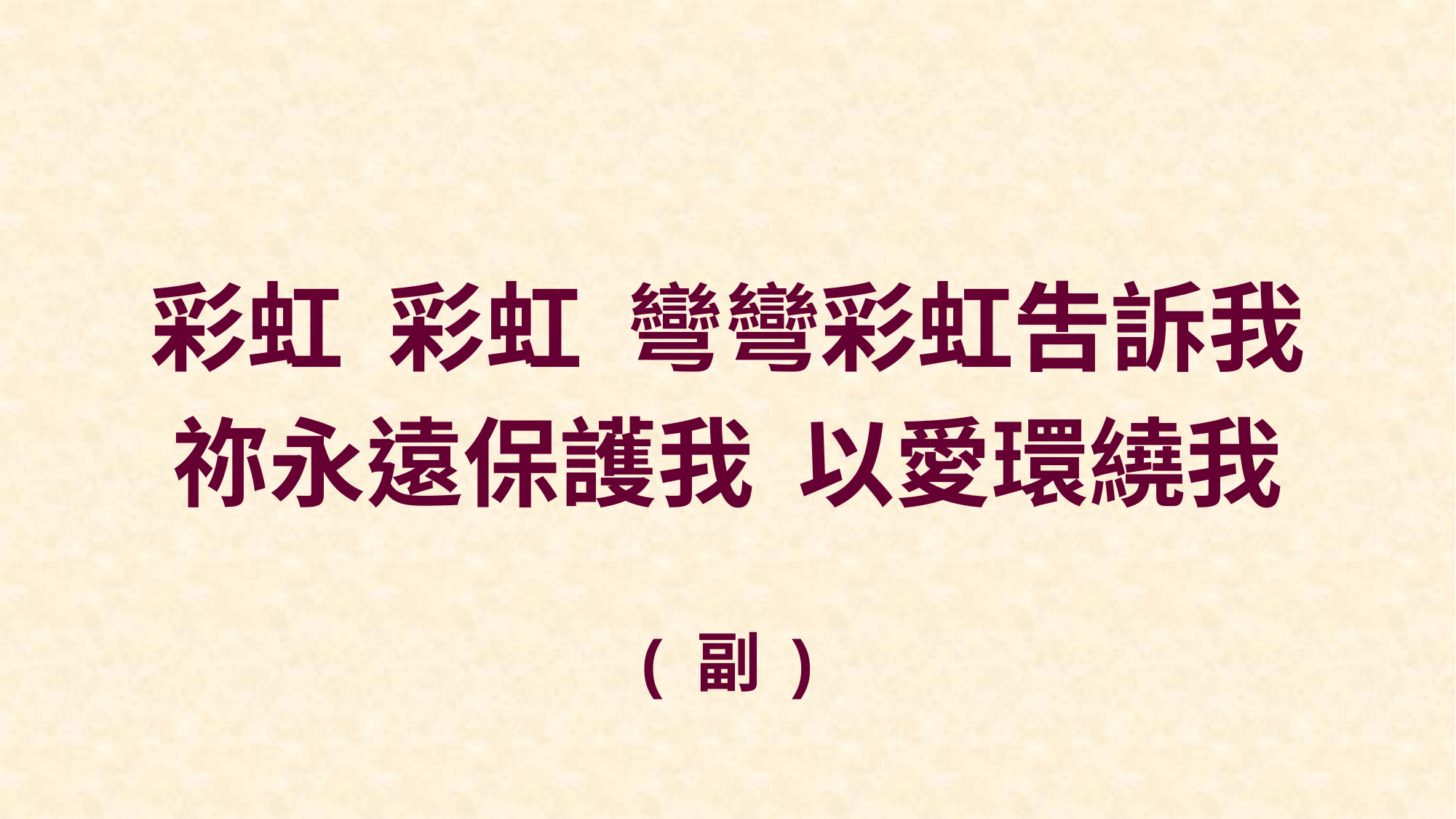

彩虹  彩虹  彎彎彩虹吿訴我
祢永遠保護我  以愛環繞我
( 副 )